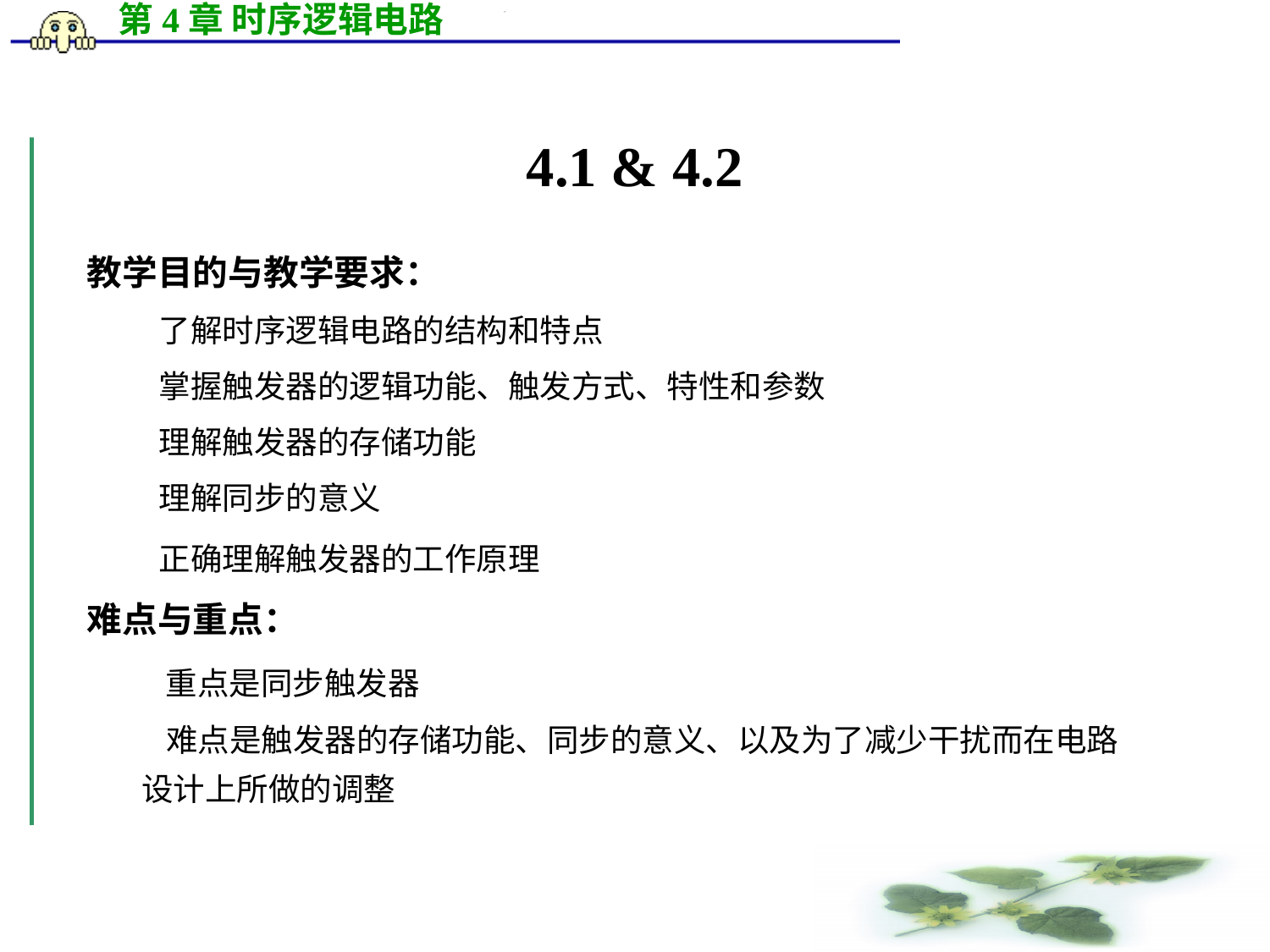

# 4.1 & 4.2
教学目的与教学要求：
         了解时序逻辑电路的结构和特点
         掌握触发器的逻辑功能、触发方式、特性和参数
         理解触发器的存储功能
         理解同步的意义
         正确理解触发器的工作原理
难点与重点：
         重点是同步触发器
          难点是触发器的存储功能、同步的意义、以及为了减少干扰而在电路     设计上所做的调整